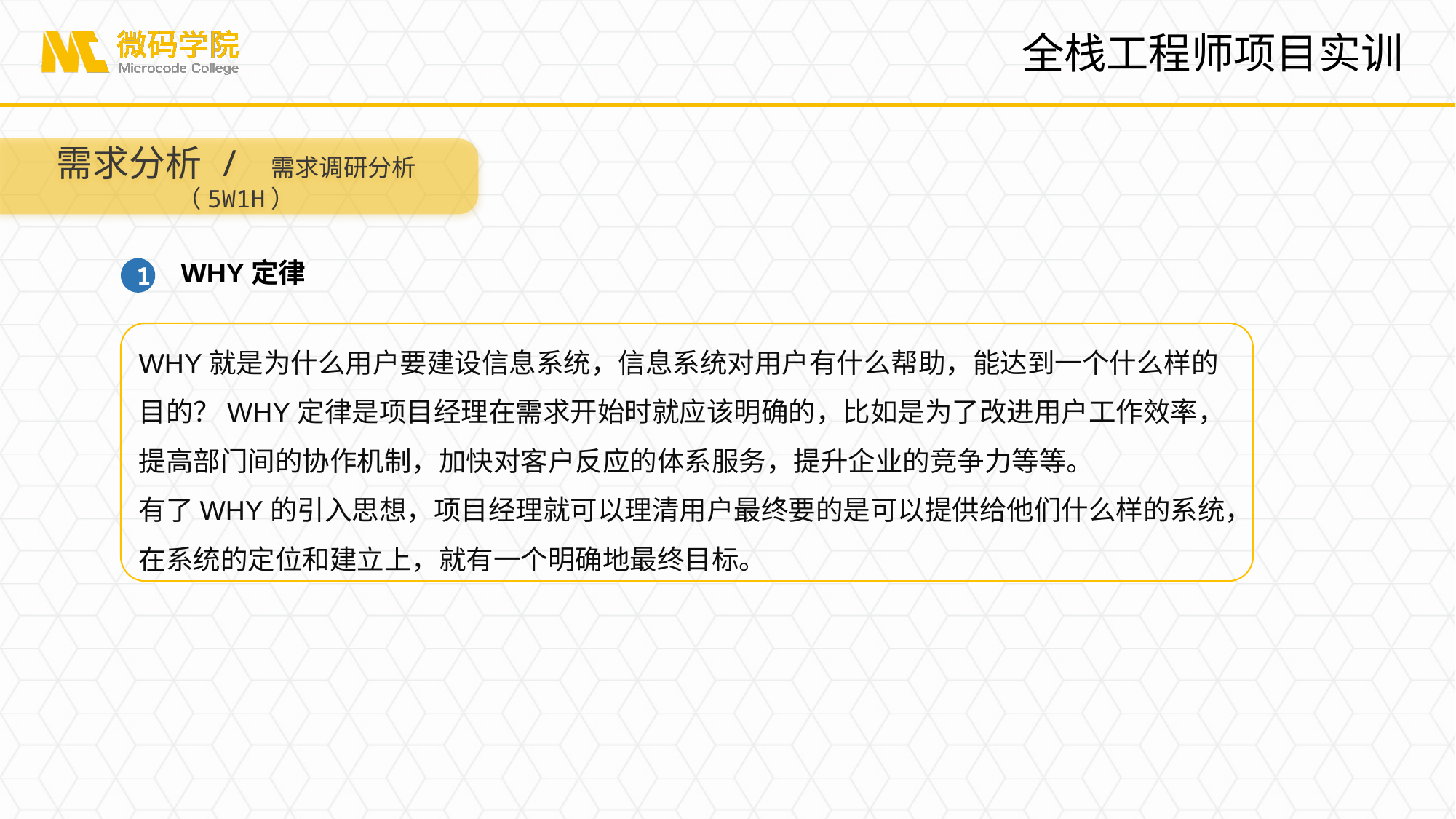

需求分析 / 需求调研分析（5W1H）
WHY定律
1
WHY就是为什么用户要建设信息系统，信息系统对用户有什么帮助，能达到一个什么样的目的？WHY定律是项目经理在需求开始时就应该明确的，比如是为了改进用户工作效率，提高部门间的协作机制，加快对客户反应的体系服务，提升企业的竞争力等等。
有了WHY的引入思想，项目经理就可以理清用户最终要的是可以提供给他们什么样的系统，在系统的定位和建立上，就有一个明确地最终目标。